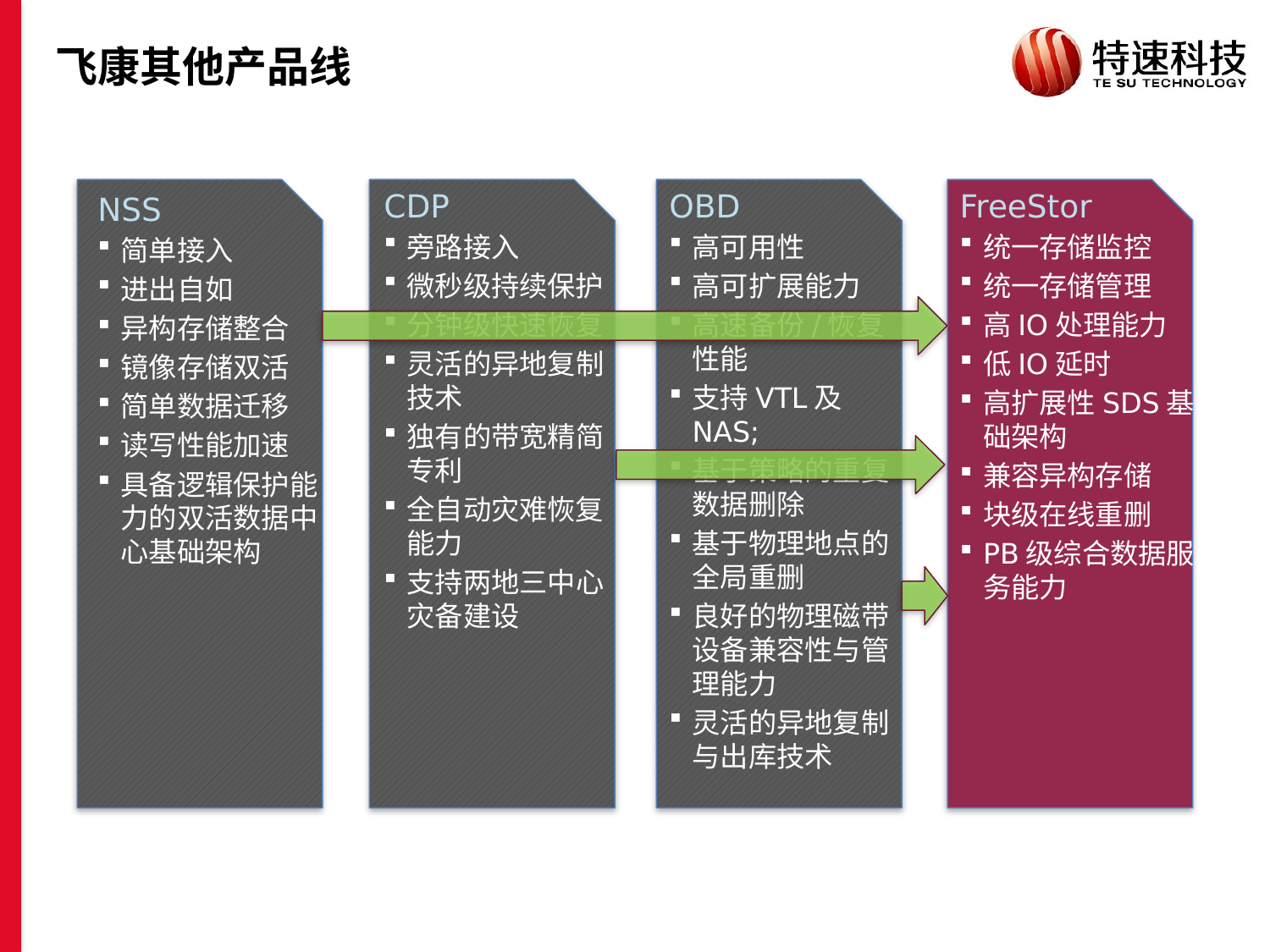

# 飞康其他产品线

FreeStor
统一存储监控
统一存储管理
高IO处理能力
低IO延时
高扩展性SDS基础架构
兼容异构存储
块级在线重删
PB级综合数据服务能力

OBD
高可用性
高可扩展能力
高速备份/恢复性能
支持VTL及NAS;
基于策略的重复数据删除
基于物理地点的全局重删
良好的物理磁带设备兼容性与管理能力
灵活的异地复制与出库技术

CDP
旁路接入
微秒级持续保护
分钟级快速恢复
灵活的异地复制技术
独有的带宽精简专利
全自动灾难恢复能力
支持两地三中心灾备建设
NSS
简单接入
进出自如
异构存储整合
镜像存储双活
简单数据迁移
读写性能加速
具备逻辑保护能力的双活数据中心基础架构